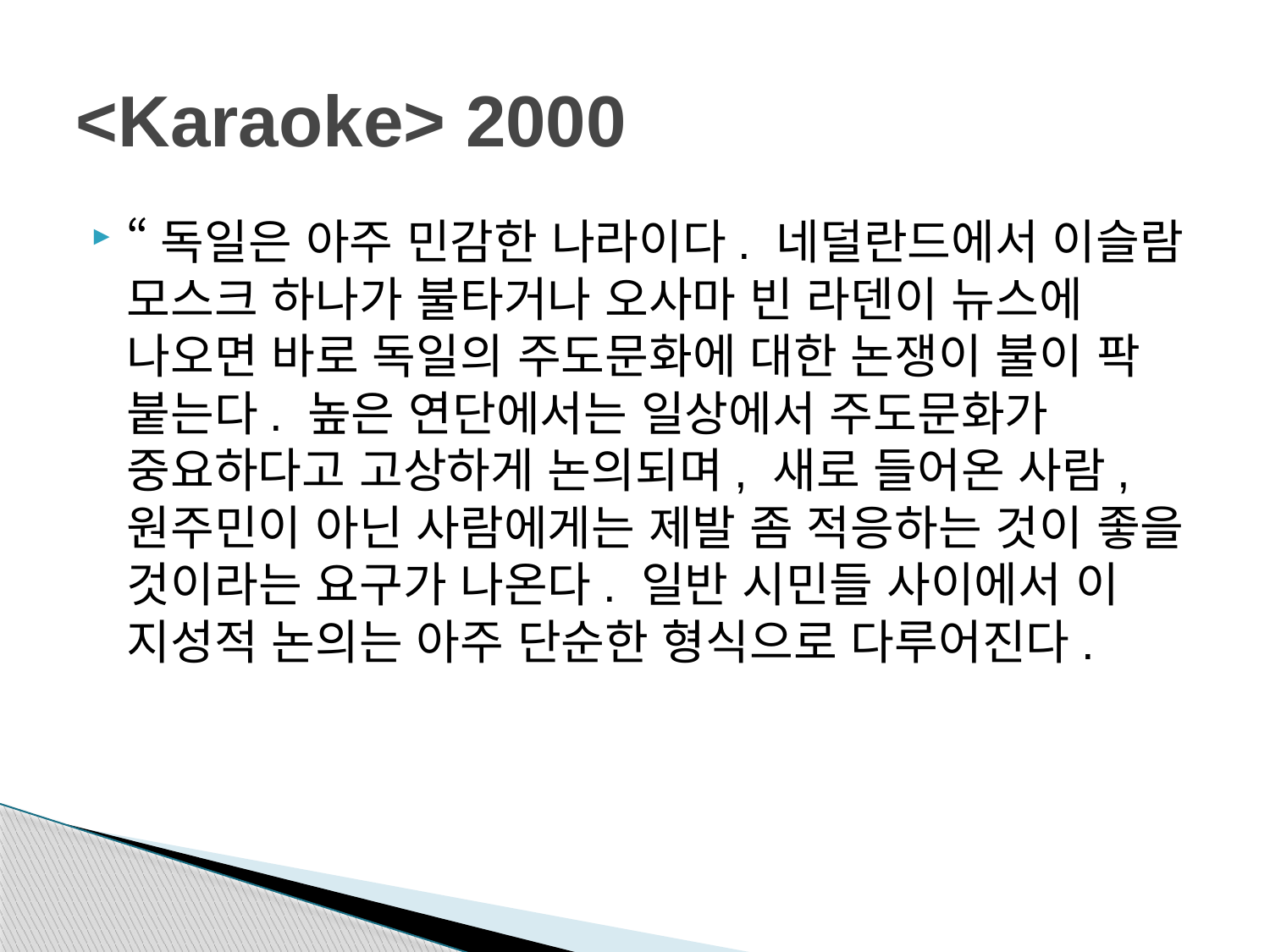

# <Karaoke> 2000
“독일은 아주 민감한 나라이다. 네덜란드에서 이슬람 모스크 하나가 불타거나 오사마 빈 라덴이 뉴스에 나오면 바로 독일의 주도문화에 대한 논쟁이 불이 팍 붙는다. 높은 연단에서는 일상에서 주도문화가 중요하다고 고상하게 논의되며, 새로 들어온 사람, 원주민이 아닌 사람에게는 제발 좀 적응하는 것이 좋을 것이라는 요구가 나온다. 일반 시민들 사이에서 이 지성적 논의는 아주 단순한 형식으로 다루어진다.